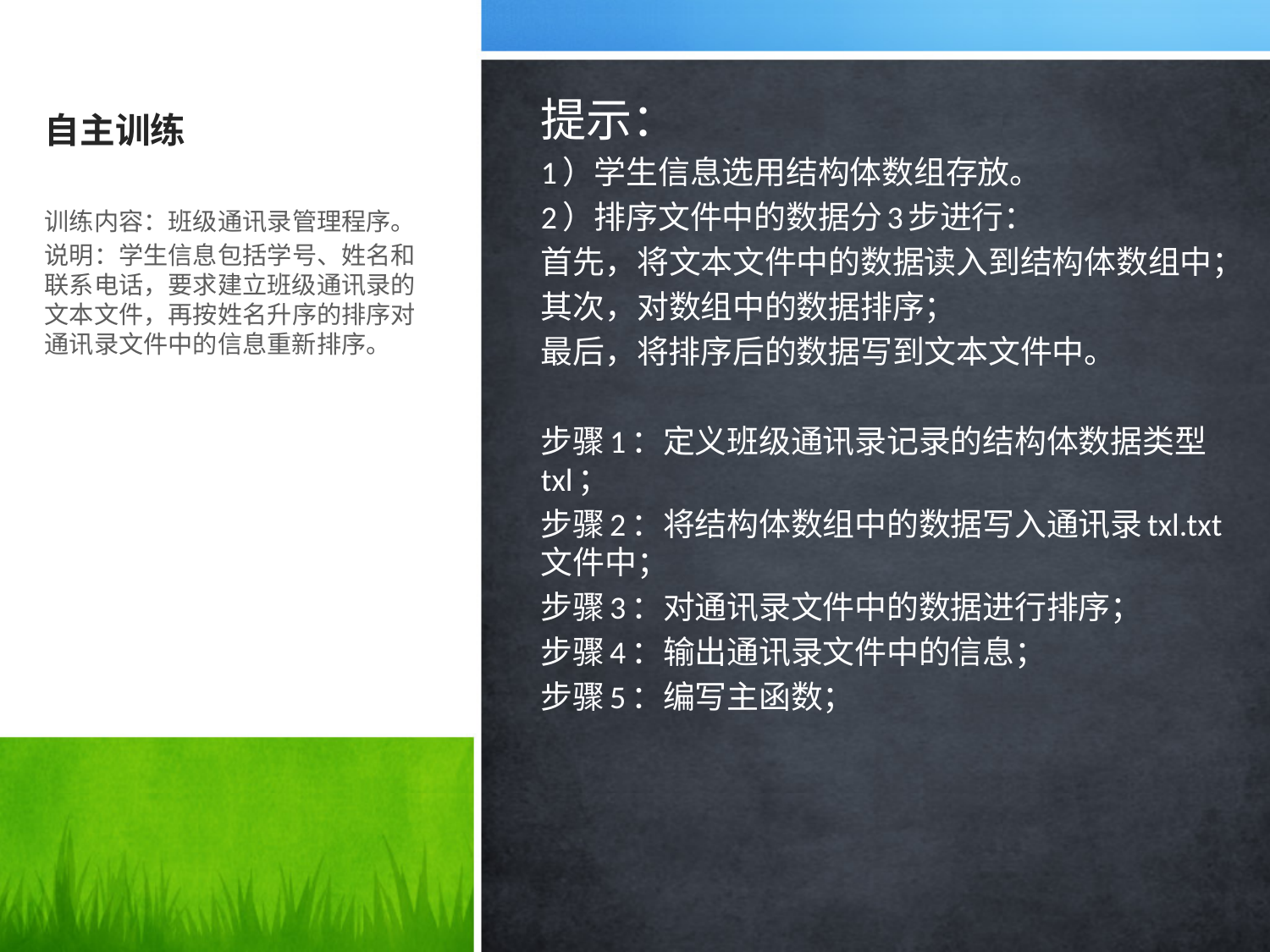

# 自主训练
提示：
1）学生信息选用结构体数组存放。
2）排序文件中的数据分3步进行：
首先，将文本文件中的数据读入到结构体数组中；
其次，对数组中的数据排序；
最后，将排序后的数据写到文本文件中。

步骤1：定义班级通讯录记录的结构体数据类型txl；
步骤2：将结构体数组中的数据写入通讯录txl.txt文件中；
步骤3：对通讯录文件中的数据进行排序；
步骤4：输出通讯录文件中的信息；
步骤5：编写主函数；

训练内容：班级通讯录管理程序。
说明：学生信息包括学号、姓名和联系电话，要求建立班级通讯录的文本文件，再按姓名升序的排序对通讯录文件中的信息重新排序。